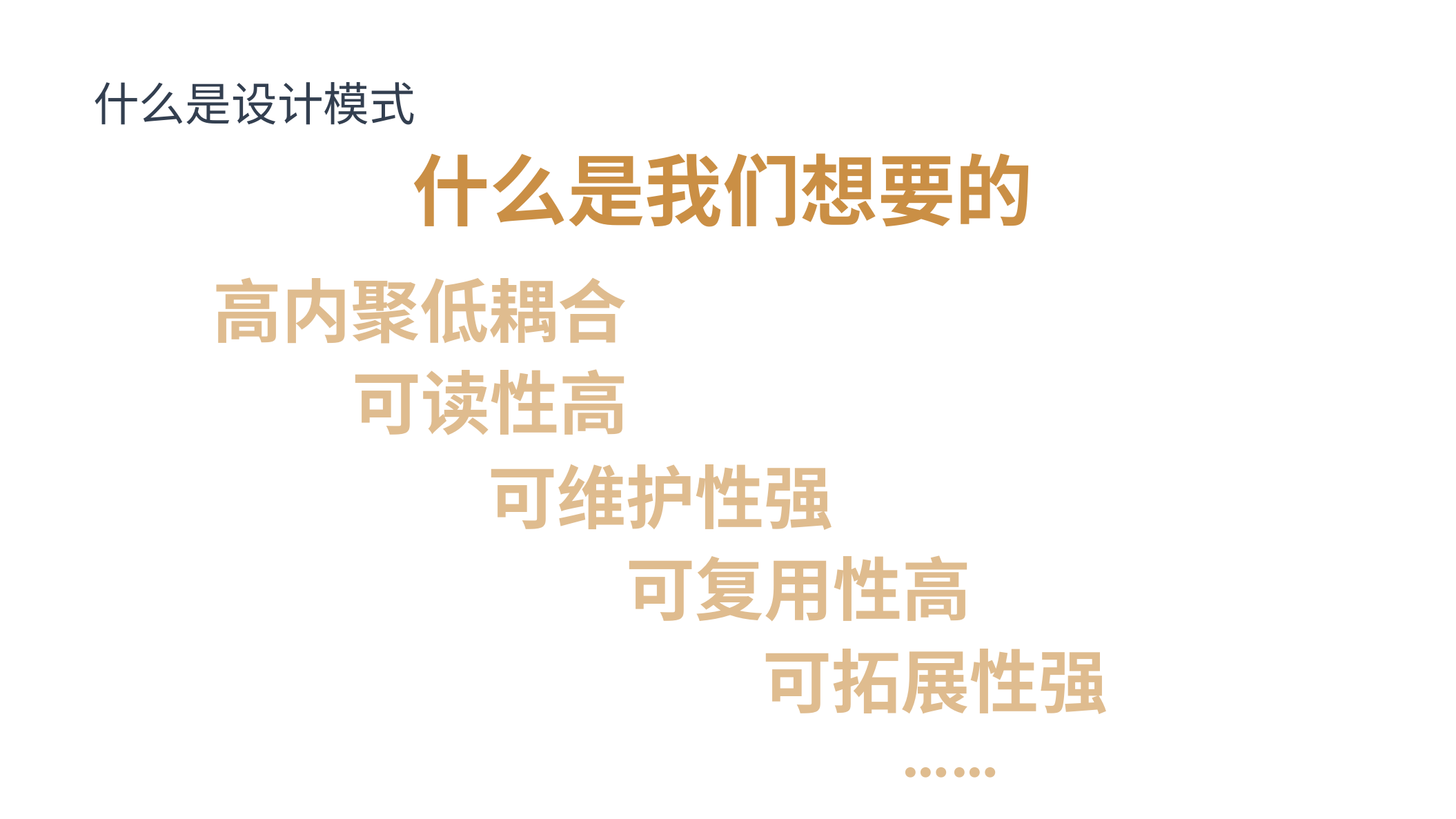

什么是设计模式
什么是我们想要的
高内聚低耦合
可读性高
可维护性强
可复用性高
可拓展性强
……